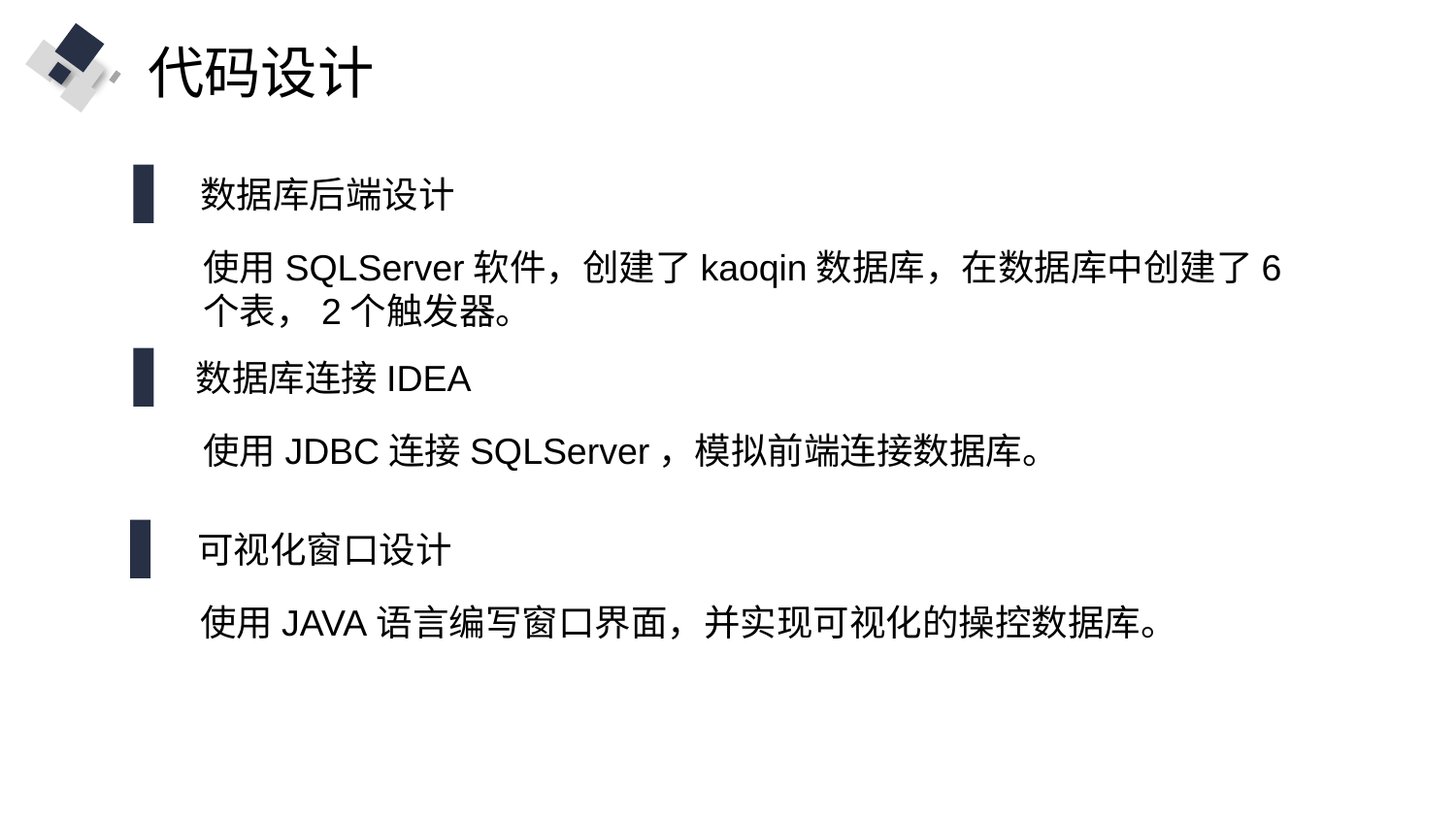

代码设计

数据库后端设计
使用SQLServer软件，创建了kaoqin数据库，在数据库中创建了6个表，2个触发器。

数据库连接IDEA
使用JDBC连接SQLServer，模拟前端连接数据库。

可视化窗口设计
使用JAVA语言编写窗口界面，并实现可视化的操控数据库。